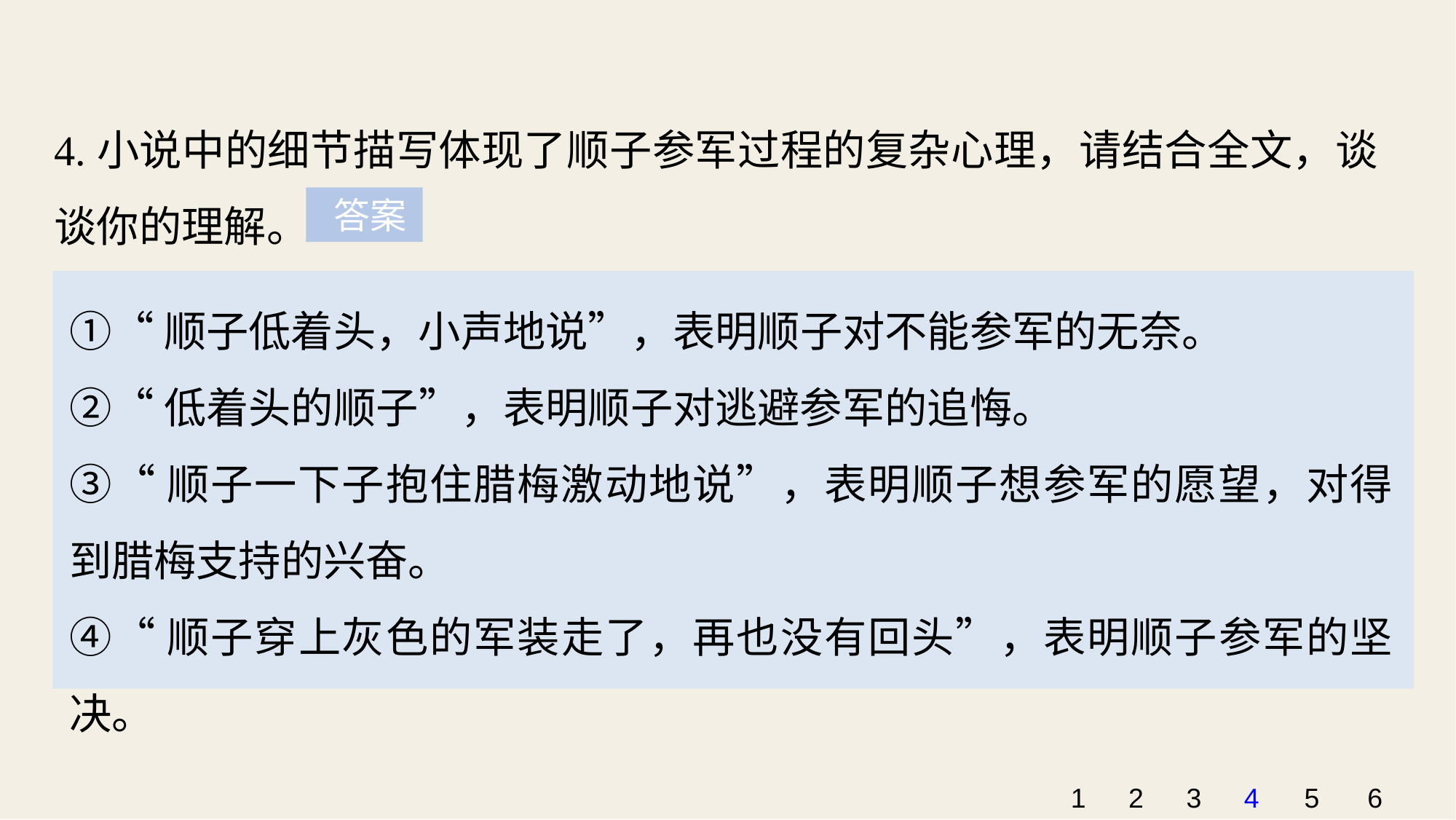

4.小说中的细节描写体现了顺子参军过程的复杂心理，请结合全文，谈谈你的理解。
 答案

①“顺子低着头，小声地说”，表明顺子对不能参军的无奈。
②“低着头的顺子”，表明顺子对逃避参军的追悔。
③“顺子一下子抱住腊梅激动地说”，表明顺子想参军的愿望，对得到腊梅支持的兴奋。
④“顺子穿上灰色的军装走了，再也没有回头”，表明顺子参军的坚决。
1
2
3
4
5
6